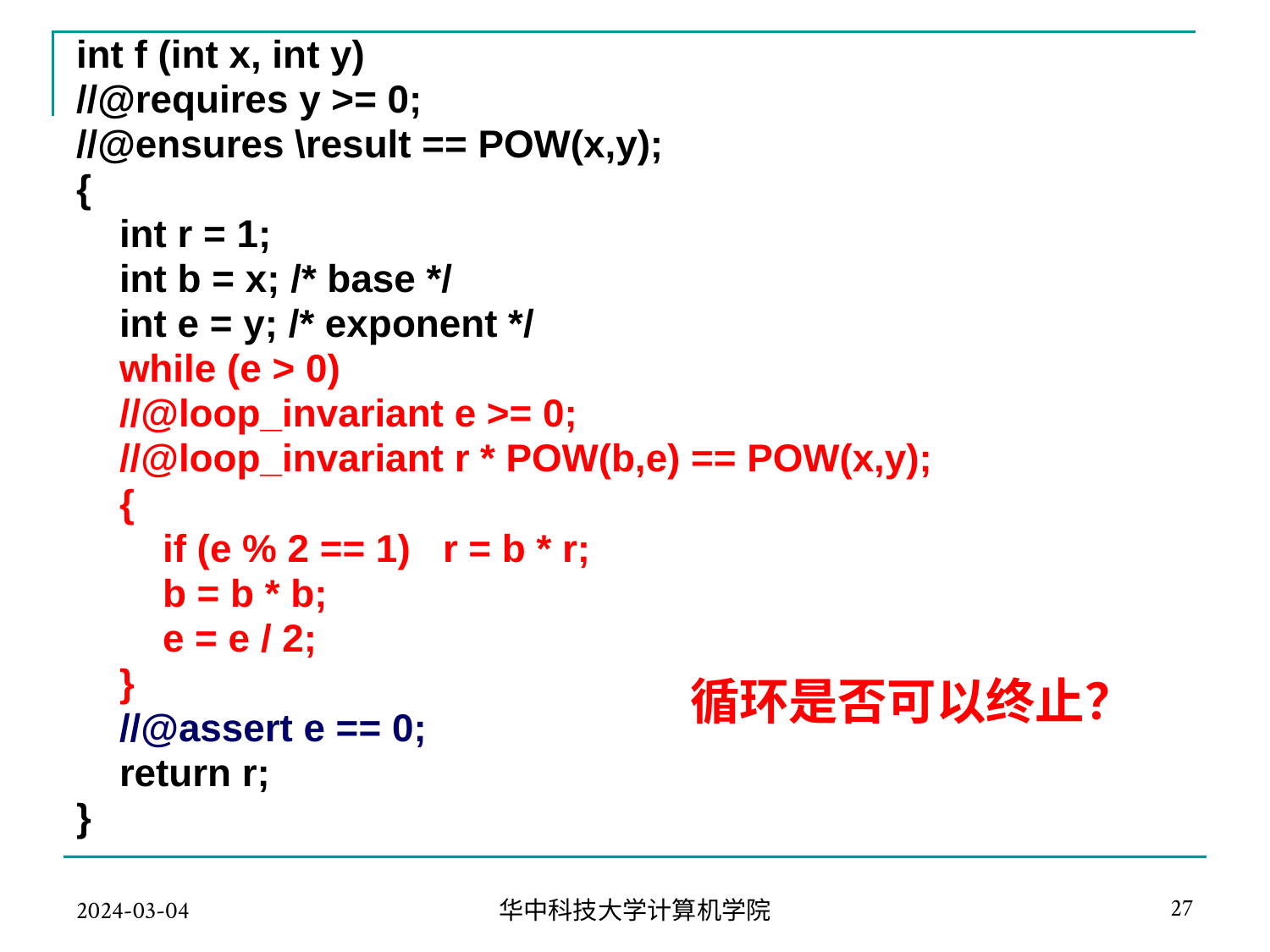

int f (int x, int y)
//@requires y >= 0;
//@ensures \result == POW(x,y);
{
    int r = 1;
    int b = x; /* base */
    int e = y; /* exponent */
    while (e > 0)
    //@loop_invariant e >= 0;
    //@loop_invariant r * POW(b,e) == POW(x,y);
    {
        if (e % 2 == 1)   r = b * r;
        b = b * b;
        e = e / 2;
    }
    //@assert e == 0;
    return r;
}
循环是否可以终止？
2024-03-04
27
华中科技大学计算机学院